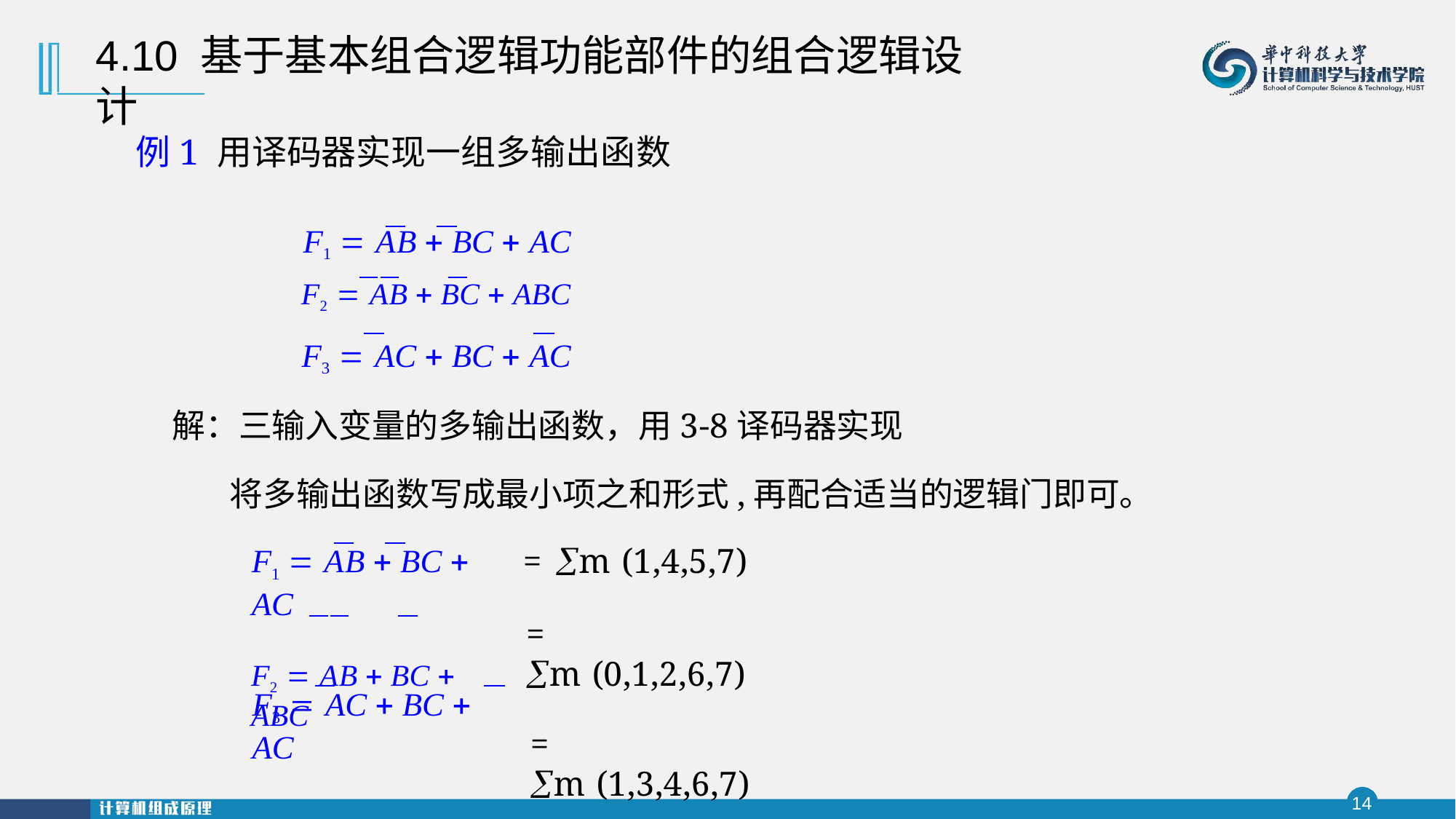

# 4.10 基于基本组合逻辑功能部件的组合逻辑设计
例1 用译码器实现一组多输出函数

F1  = AB + BC + AC
F2  = AB + BC + ABC
F3  = AC + BC + AC
解：三输入变量的多输出函数，用3-8译码器实现
将多输出函数写成最小项之和形式,再配合适当的逻辑门即可。

= ∑m(1,4,5,7)
= ∑m(0,1,2,6,7)
= ∑m(1,3,4,6,7)
F1  = AB + BC + AC
F2  = AB + BC + ABC

F3  = AC + BC + AC

14